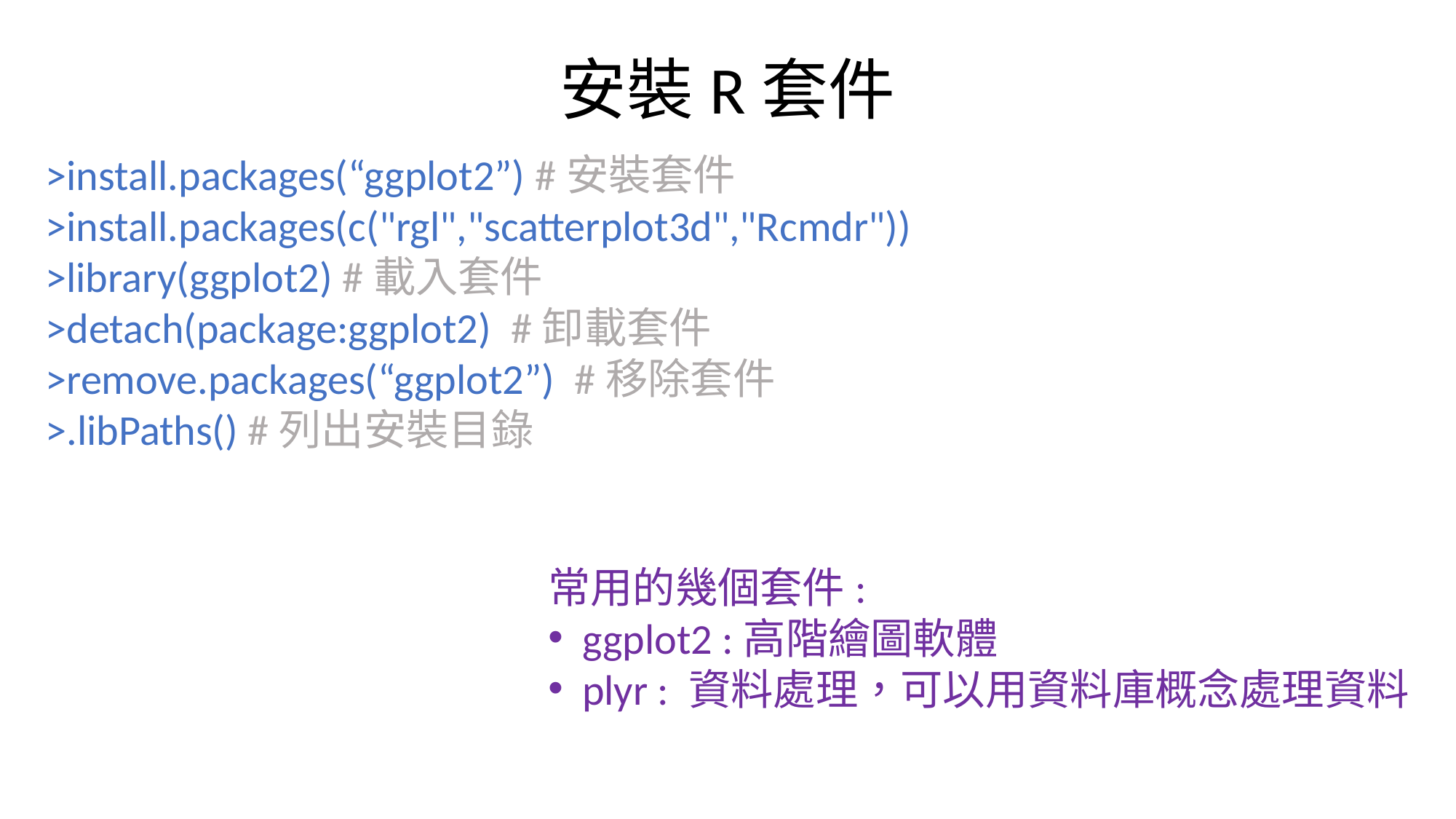

# 安裝R套件
 >install.packages(“ggplot2”) #安裝套件
 >install.packages(c("rgl","scatterplot3d","Rcmdr"))
 >library(ggplot2) #載入套件
 >detach(package:ggplot2)  #卸載套件
 >remove.packages(“ggplot2”)  #移除套件
 >.libPaths() #列出安裝目錄
常用的幾個套件:
ggplot2 :高階繪圖軟體
plyr : 資料處理，可以用資料庫概念處理資料